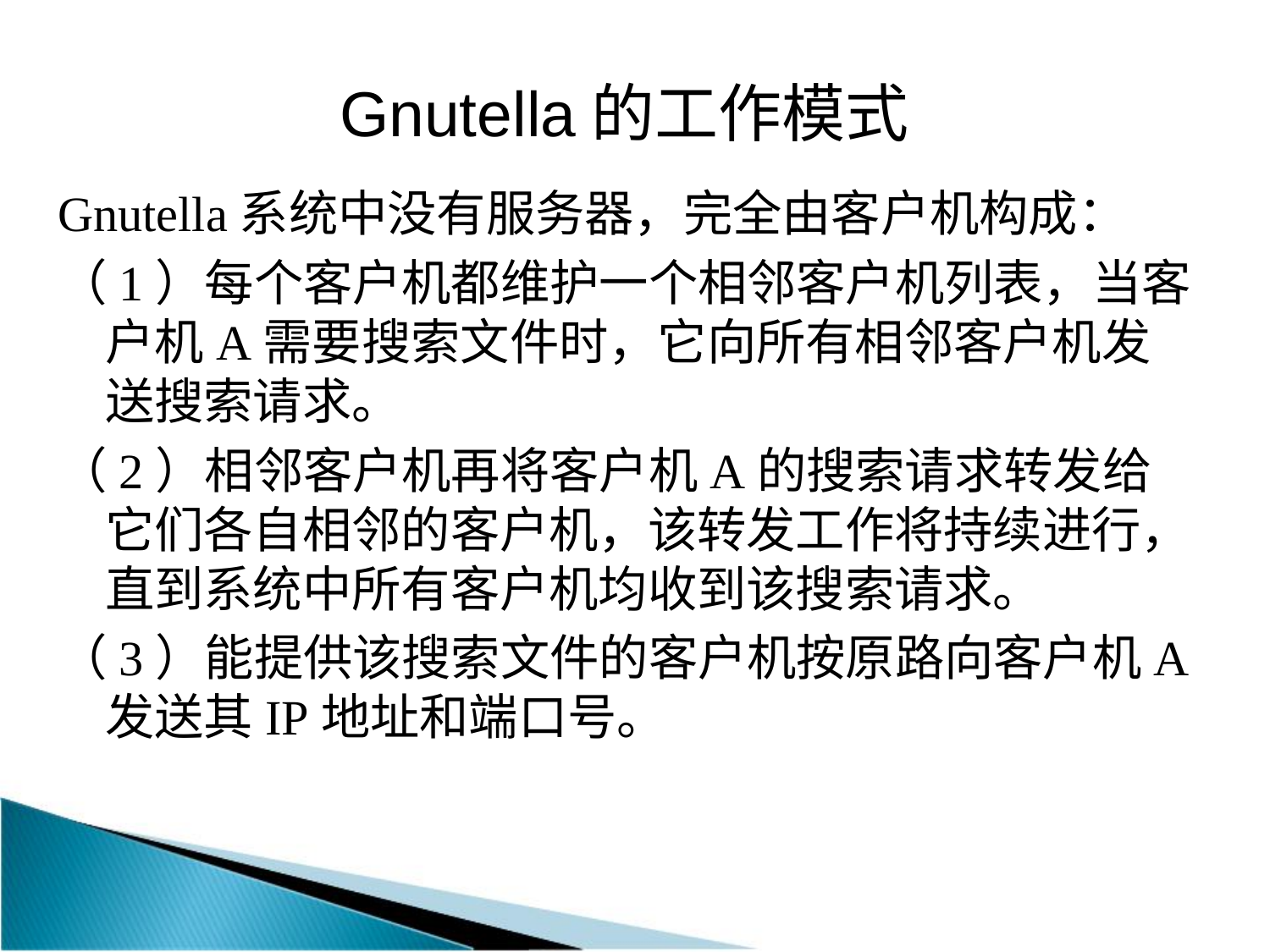

# Gnutella的工作模式
Gnutella系统中没有服务器，完全由客户机构成：
（1）每个客户机都维护一个相邻客户机列表，当客户机A需要搜索文件时，它向所有相邻客户机发送搜索请求。
（2）相邻客户机再将客户机A的搜索请求转发给它们各自相邻的客户机，该转发工作将持续进行，直到系统中所有客户机均收到该搜索请求。
（3）能提供该搜索文件的客户机按原路向客户机A发送其IP地址和端口号。